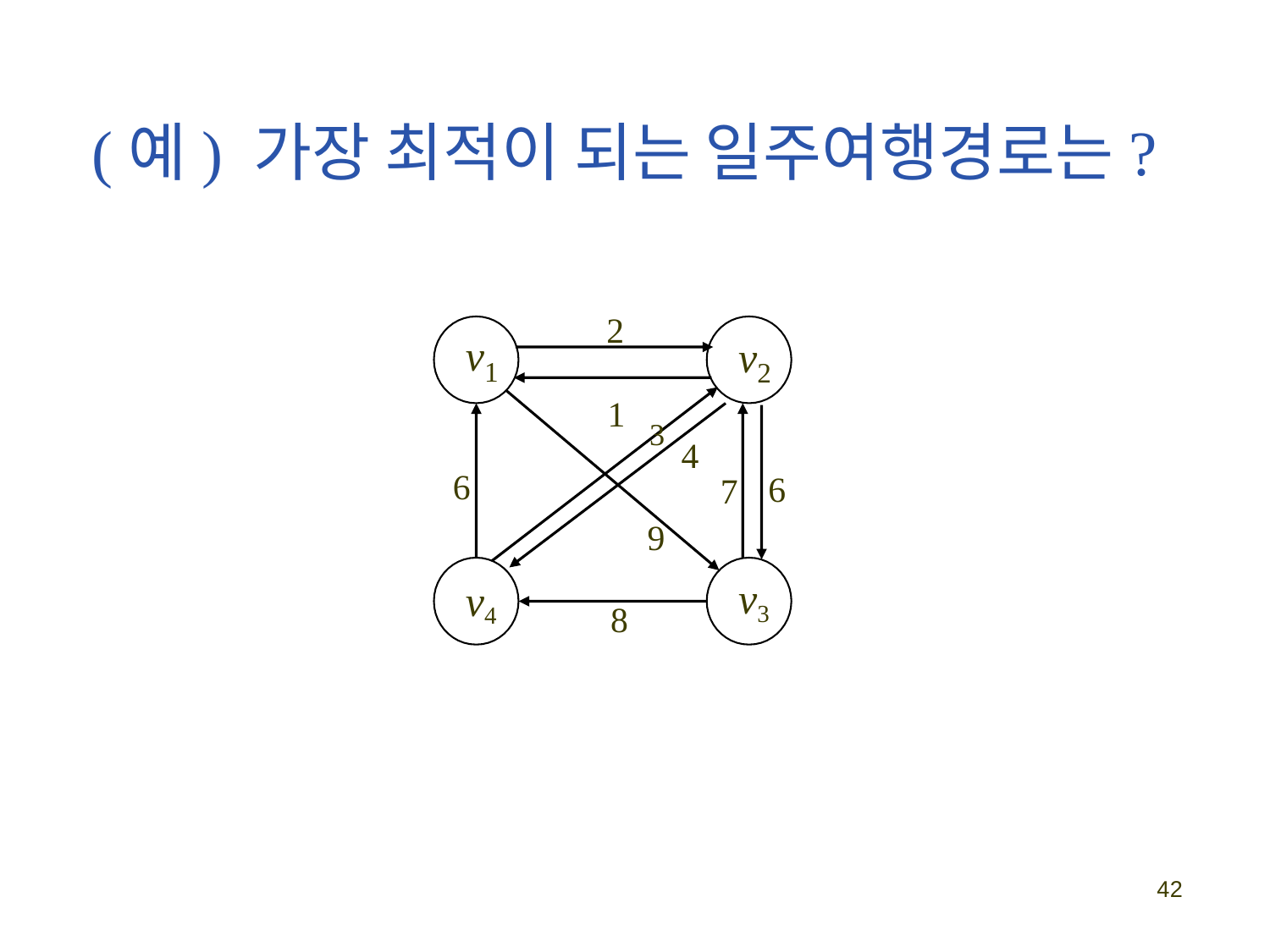

# (예) 가장 최적이 되는 일주여행경로는?
2
1	3

v
v

1
2
4
6
6
7
9

v3
v4
8
42